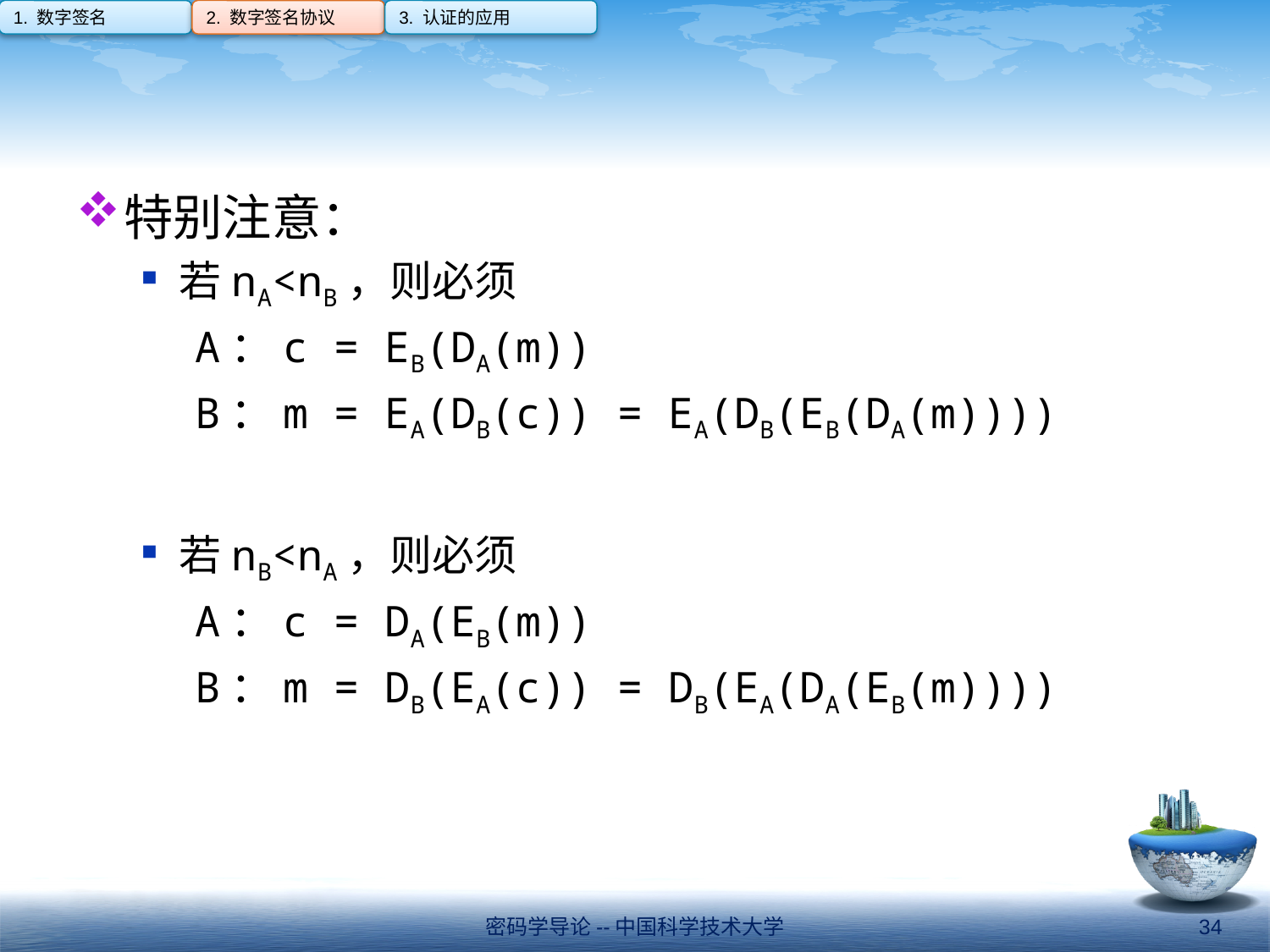

1. 数字签名
2. 数字签名协议
3. 认证的应用
#
特别注意：
若nA<nB，则必须
A：c = EB(DA(m))
B：m = EA(DB(c)) = EA(DB(EB(DA(m))))

若nB<nA，则必须
A：c = DA(EB(m))
B：m = DB(EA(c)) = DB(EA(DA(EB(m))))

密码学导论--中国科学技术大学
34